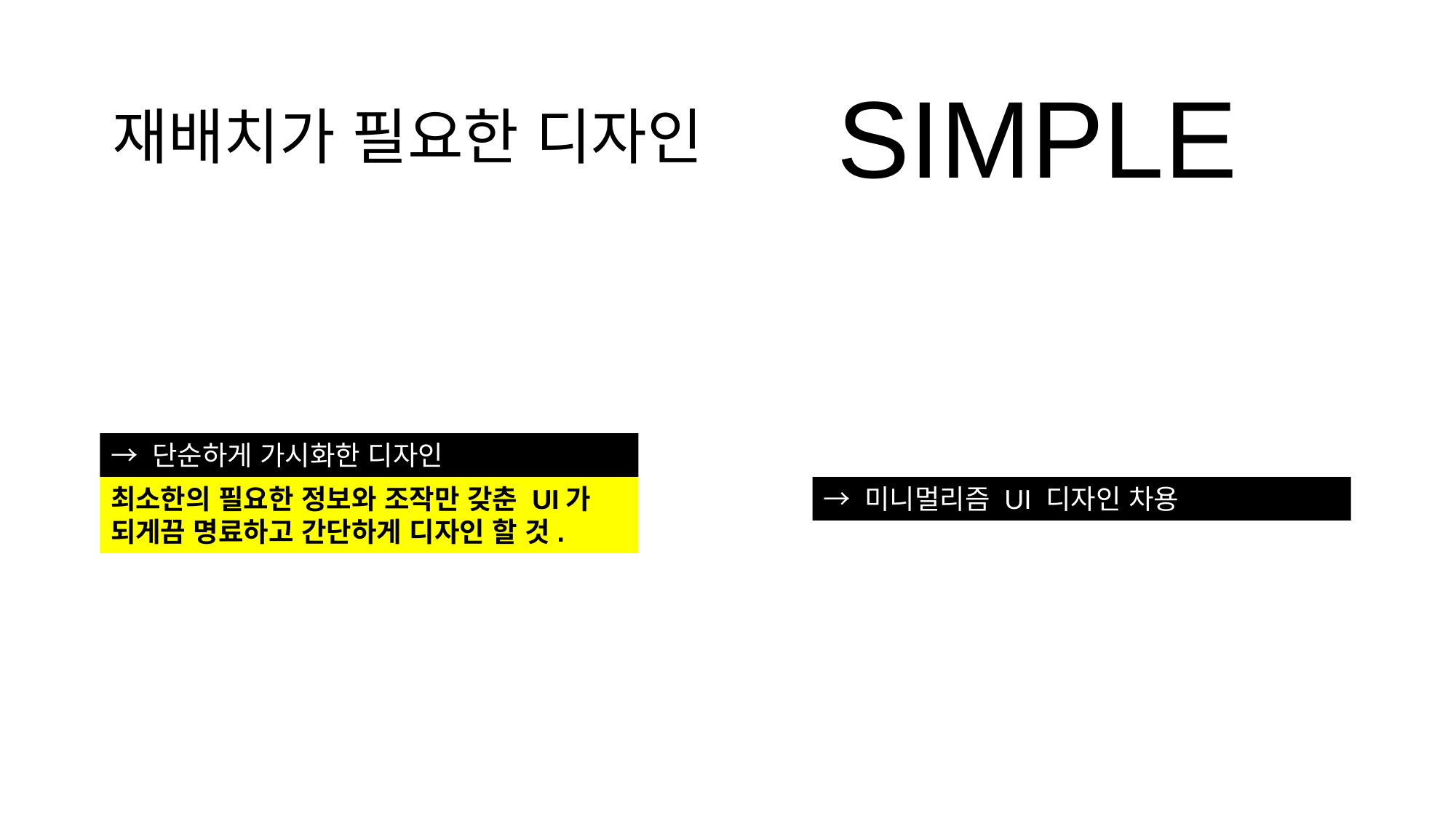

SIMPLE
재배치가 필요한 디자인
→ 단순하게 가시화한 디자인
최소한의 필요한 정보와 조작만 갖춘 UI가
되게끔 명료하고 간단하게 디자인 할 것.
→ 미니멀리즘 UI 디자인 차용